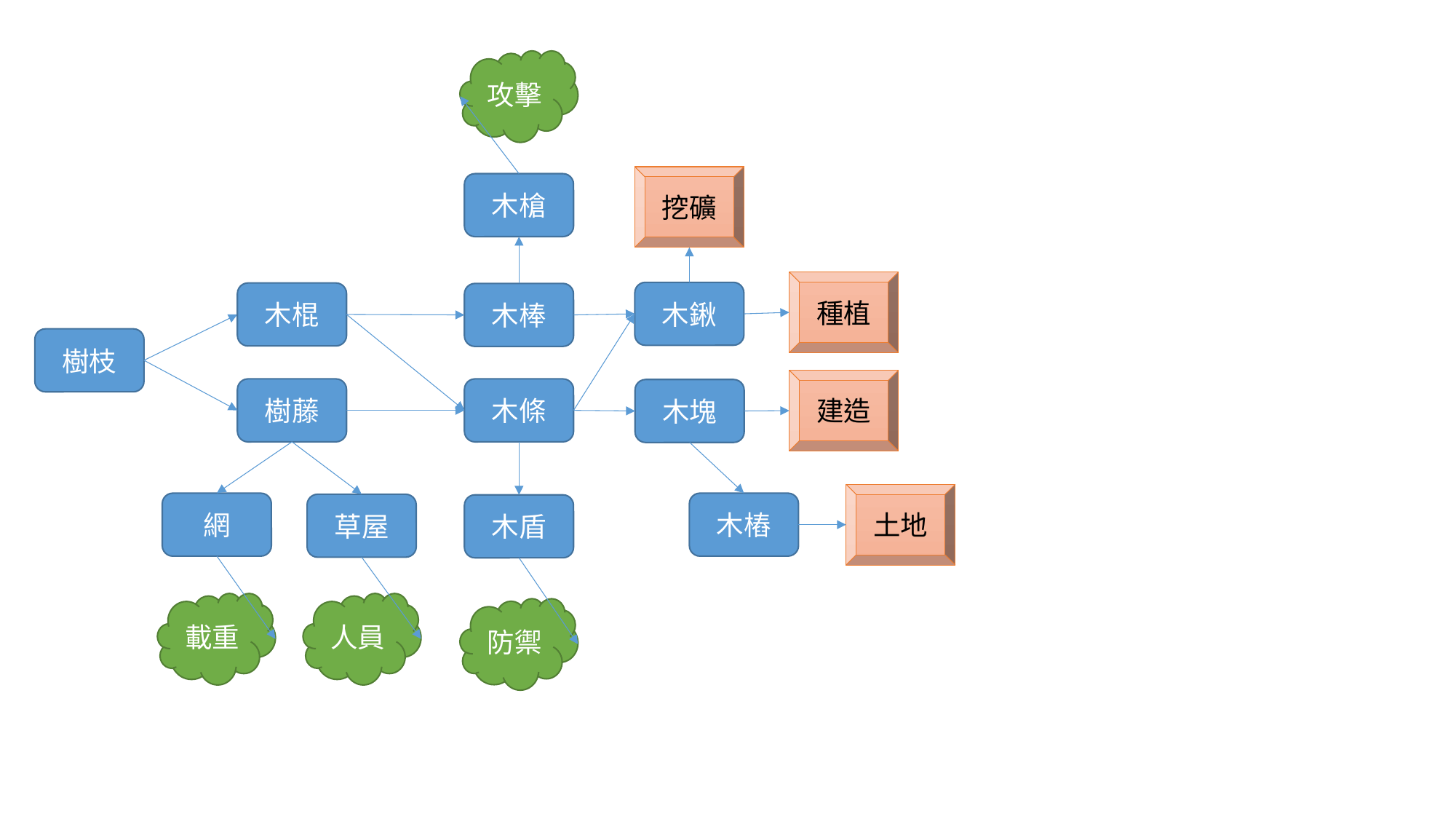

攻擊
挖礦
木槍
種植
木鍬
木棍
木棒
樹枝
建造
樹藤
木條
木塊
土地
網
木樁
草屋
木盾
載重
人員
防禦